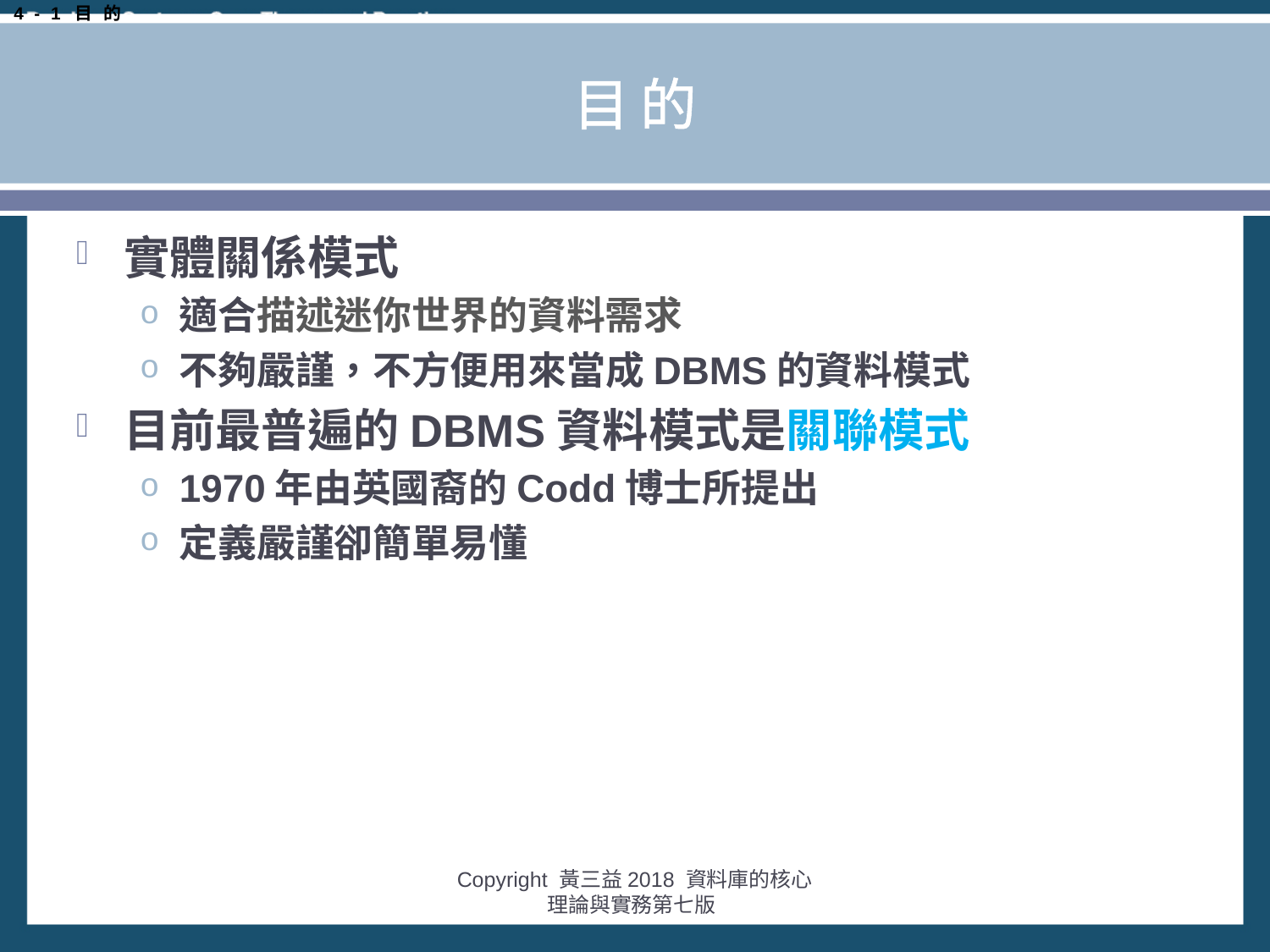

4-1目的
# 目的
實體關係模式
適合描述迷你世界的資料需求
不夠嚴謹，不方便用來當成DBMS的資料模式
目前最普遍的DBMS資料模式是關聯模式
1970年由英國裔的Codd博士所提出
定義嚴謹卻簡單易懂

Copyright 黃三益2018 資料庫的核心理論與實務第七版